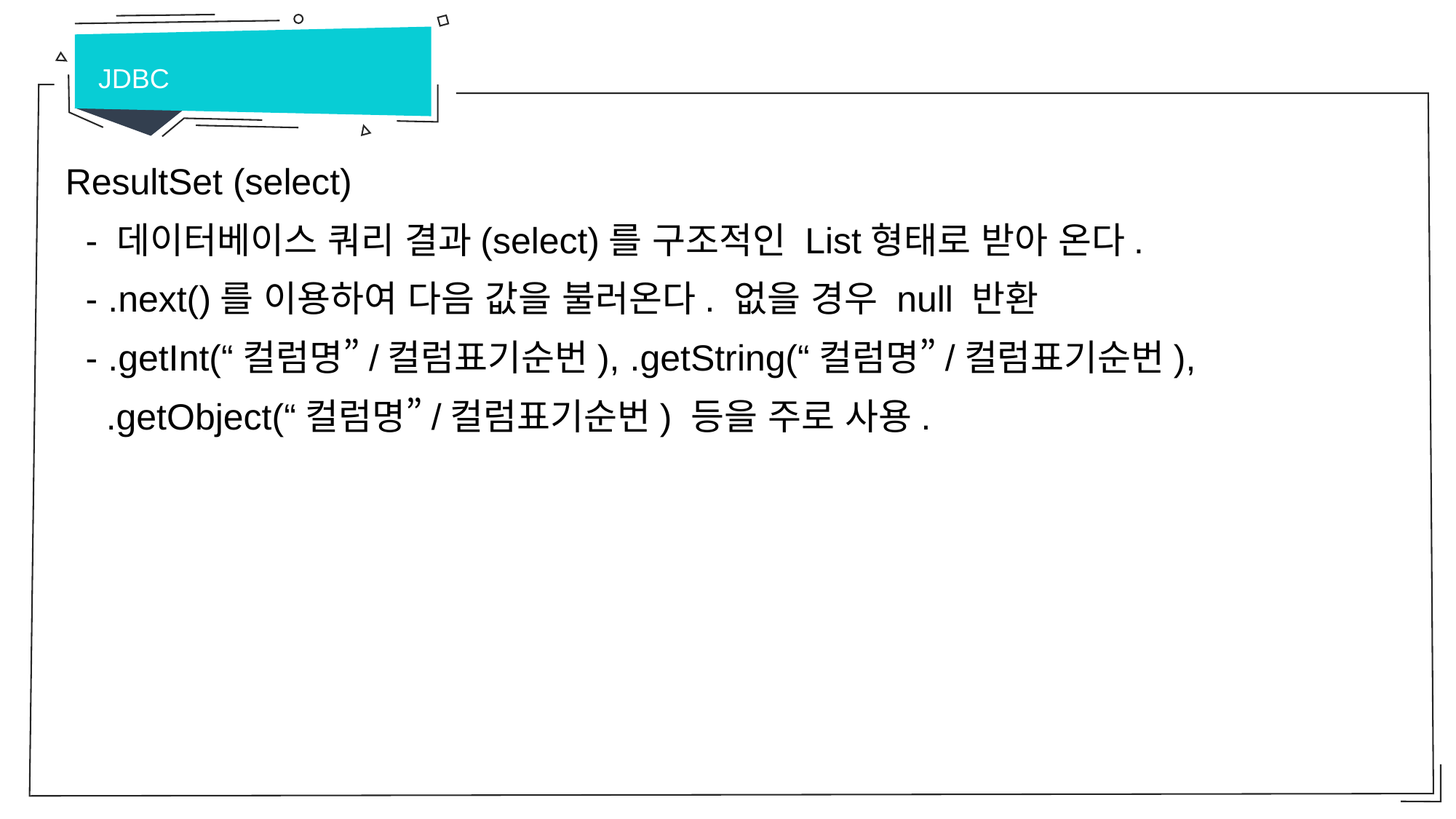

JDBC
ResultSet (select)
  - 데이터베이스 쿼리 결과(select)를 구조적인 List형태로 받아 온다.
  - .next()를 이용하여 다음 값을 불러온다. 없을 경우 null 반환
  - .getInt(“컬럼명”/컬럼표기순번), .getString(“컬럼명”/컬럼표기순번),
    .getObject(“컬럼명”/컬럼표기순번) 등을 주로 사용.